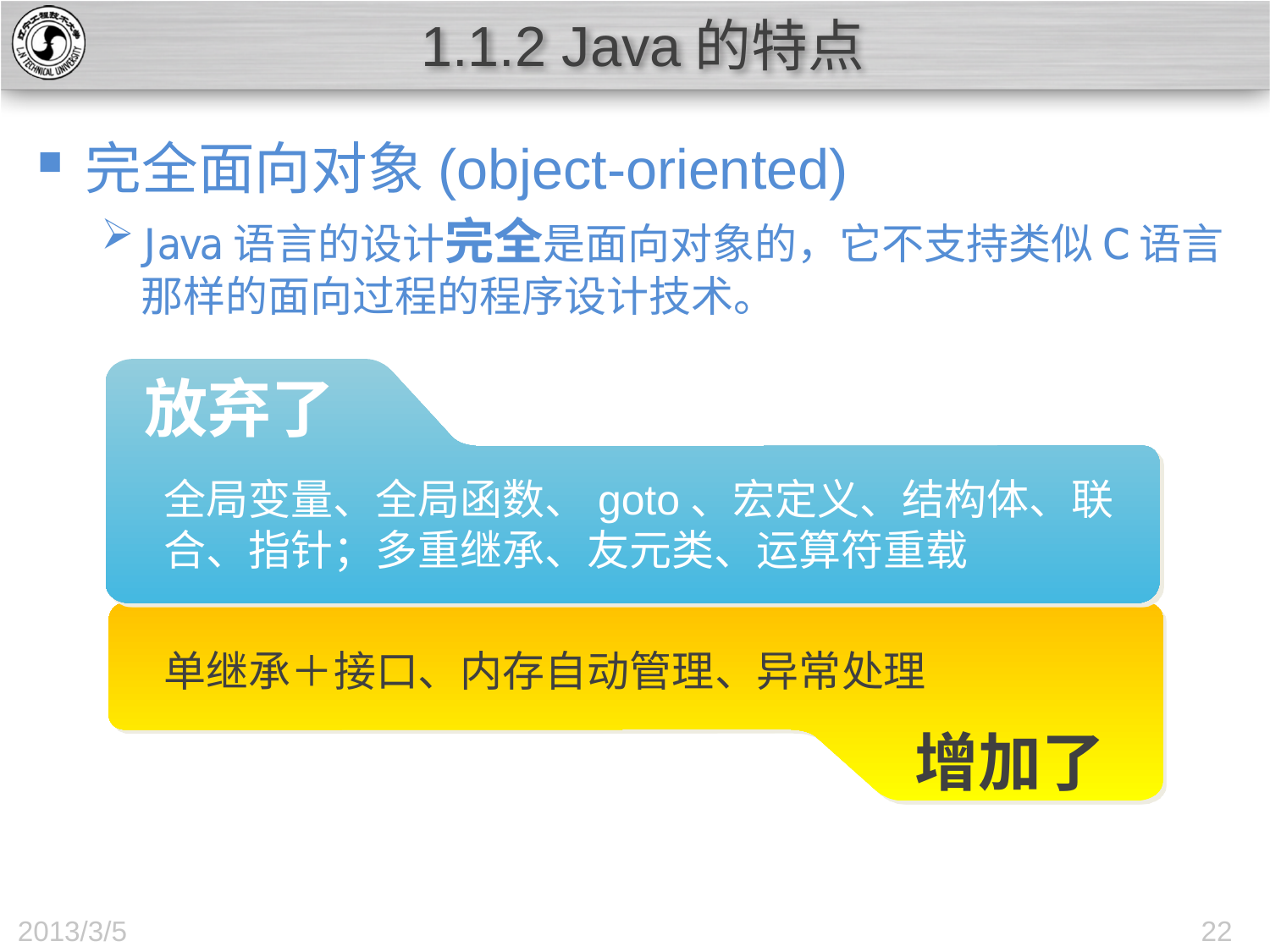

# 1.1.2 Java的特点
完全面向对象(object-oriented)
Java语言的设计完全是面向对象的，它不支持类似C语言那样的面向过程的程序设计技术。

放弃了
全局变量、全局函数、goto、宏定义、结构体、联合、指针；多重继承、友元类、运算符重载

单继承＋接口、内存自动管理、异常处理
增加了
2013/3/5
22